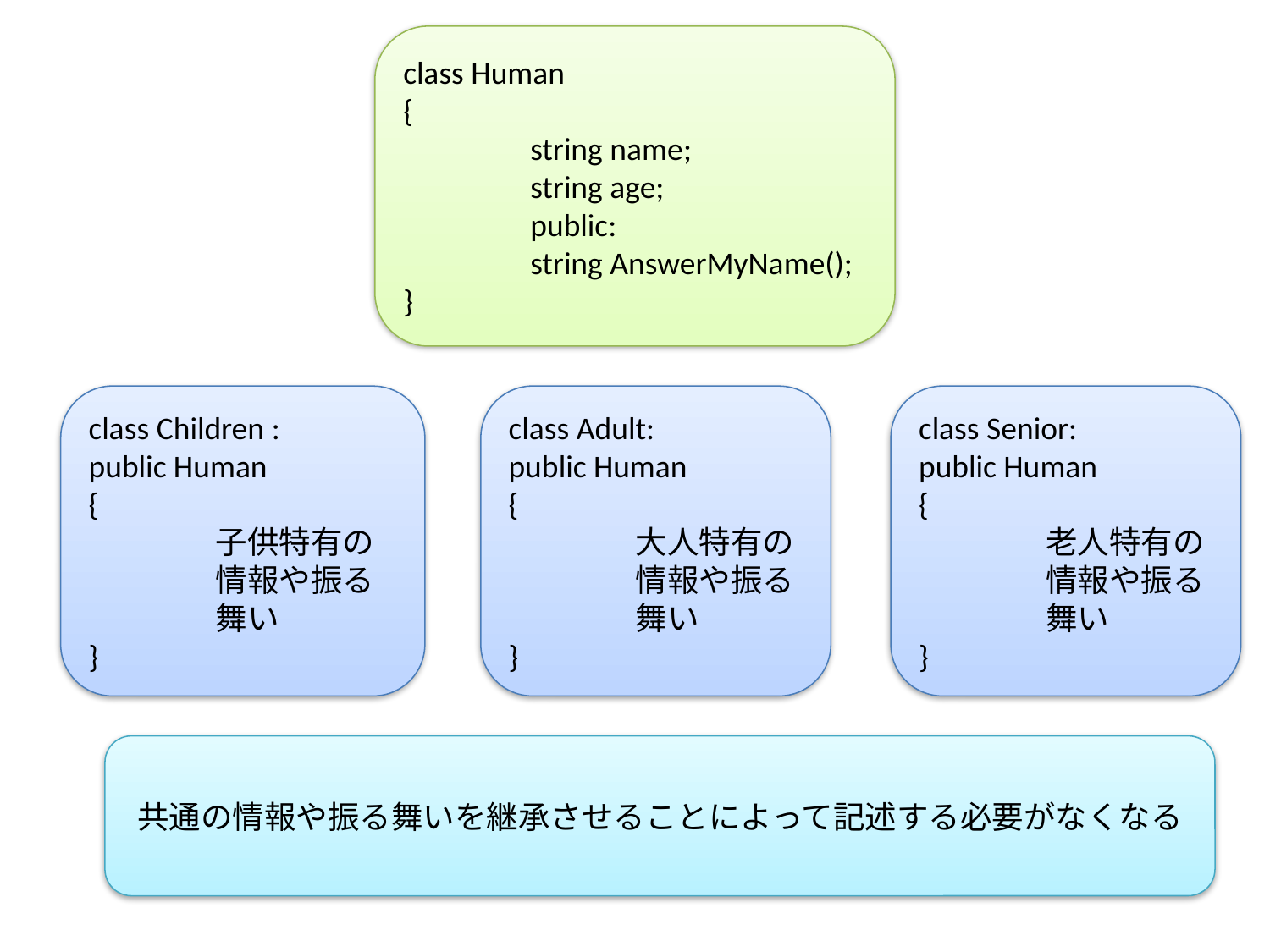

class Human
{
	string name;
	string age;
	public:
	string AnswerMyName();
}
class Children :
public Human
{
	子供特有の	情報や振る	舞い
}
class Adult:
public Human
{
	大人特有の	情報や振る	舞い
}
class Senior:
public Human
{
	老人特有の	情報や振る	舞い
}
共通の情報や振る舞いを継承させることによって記述する必要がなくなる